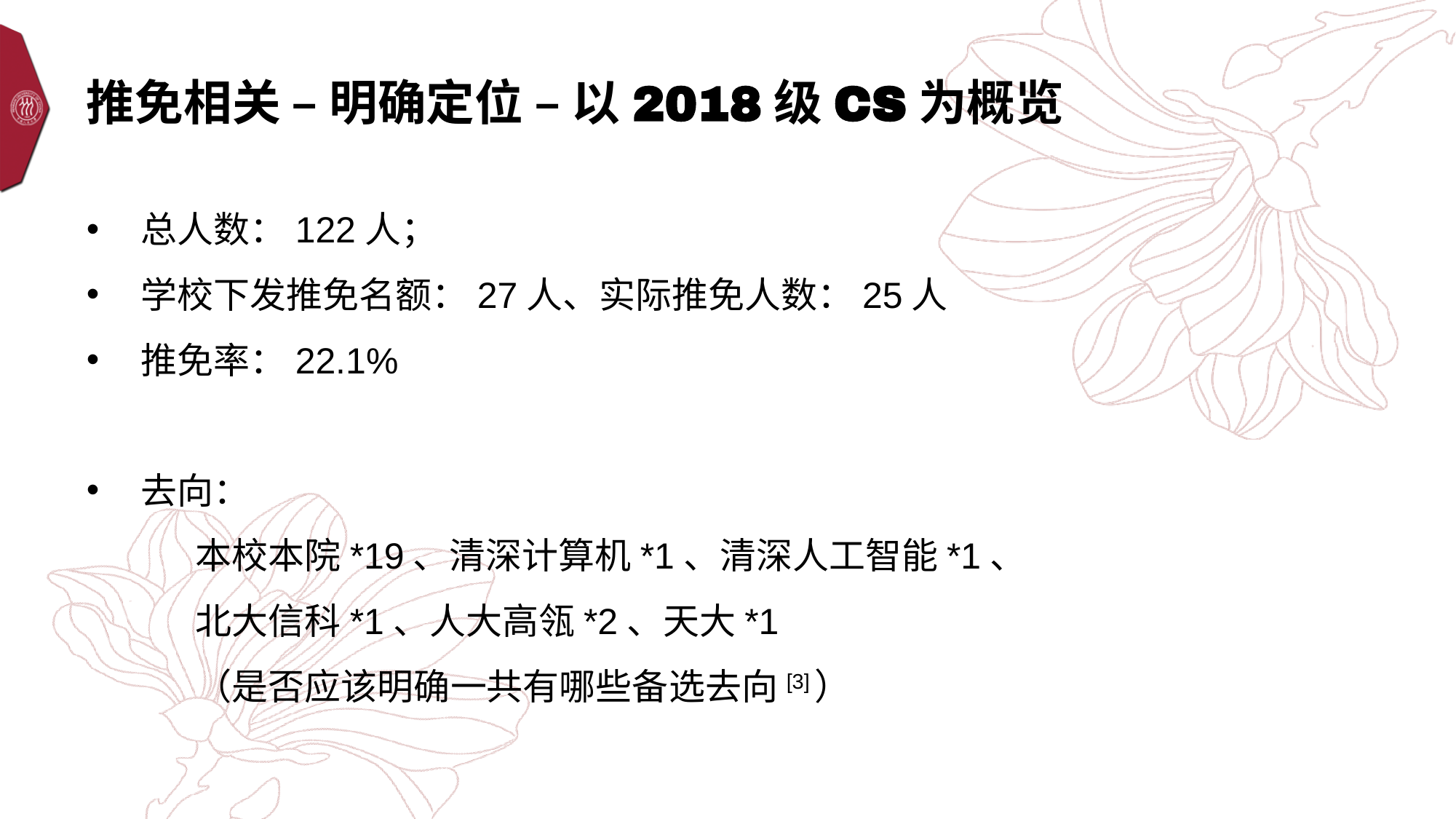

# 推免相关 – 明确定位 – 以2018级CS为概览
总人数：122人；
学校下发推免名额：27人、实际推免人数：25人
推免率：22.1%

去向：
	本校本院*19、清深计算机*1、清深人工智能*1、
	北大信科*1、人大高瓴*2、天大*1
	（是否应该明确一共有哪些备选去向[3]）